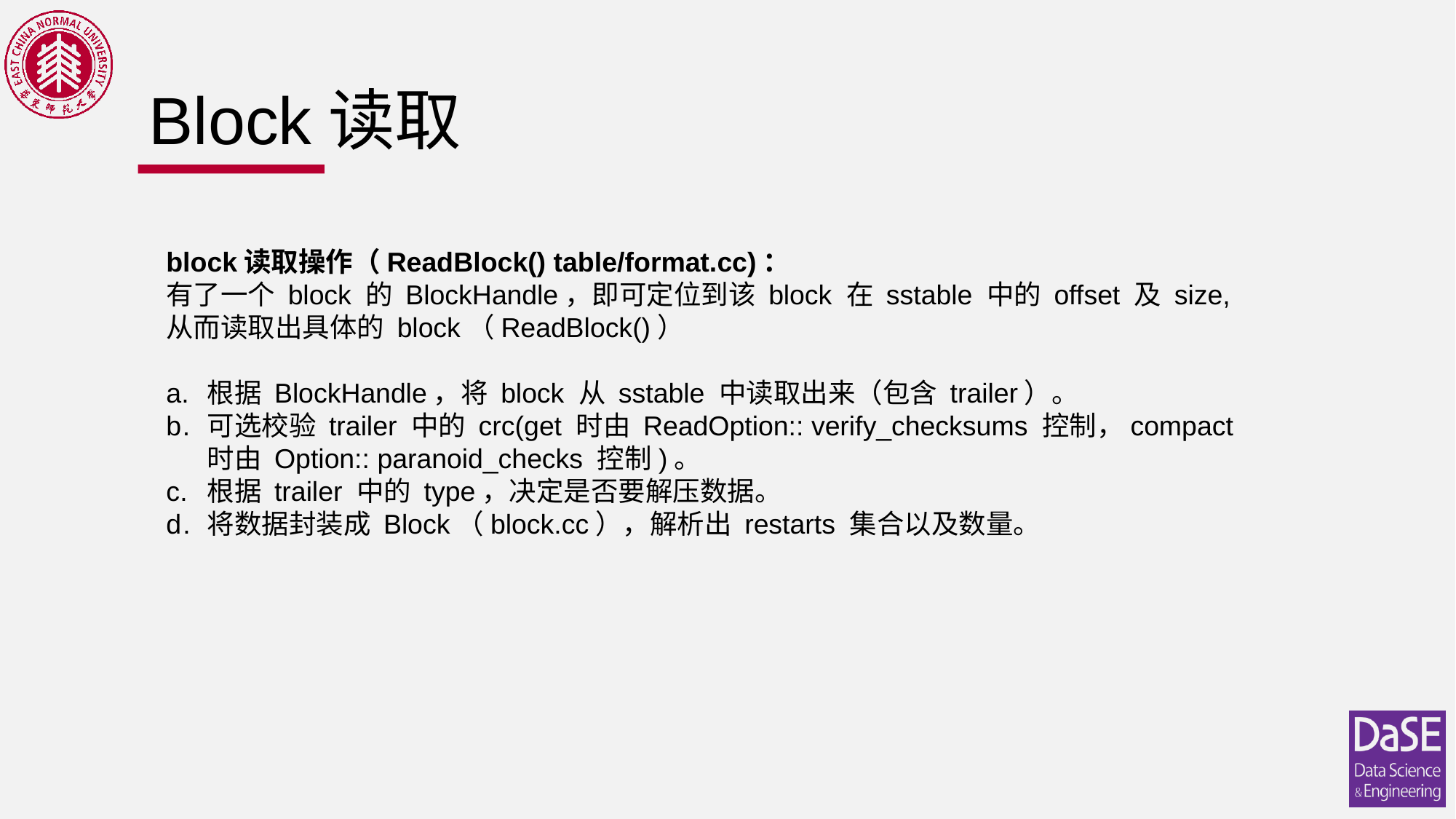

# Block读取
block读取操作（ReadBlock() table/format.cc)：
有了一个 block 的 BlockHandle，即可定位到该 block 在 sstable 中的 offset 及 size,从而读取出具体的 block（ReadBlock()）

根据 BlockHandle，将 block 从 sstable 中读取出来（包含 trailer）。
可选校验 trailer 中的 crc(get 时由 ReadOption:: verify_checksums 控制，compact 时由 Option:: paranoid_checks 控制)。
根据 trailer 中的 type，决定是否要解压数据。
将数据封装成 Block（block.cc），解析出 restarts 集合以及数量。